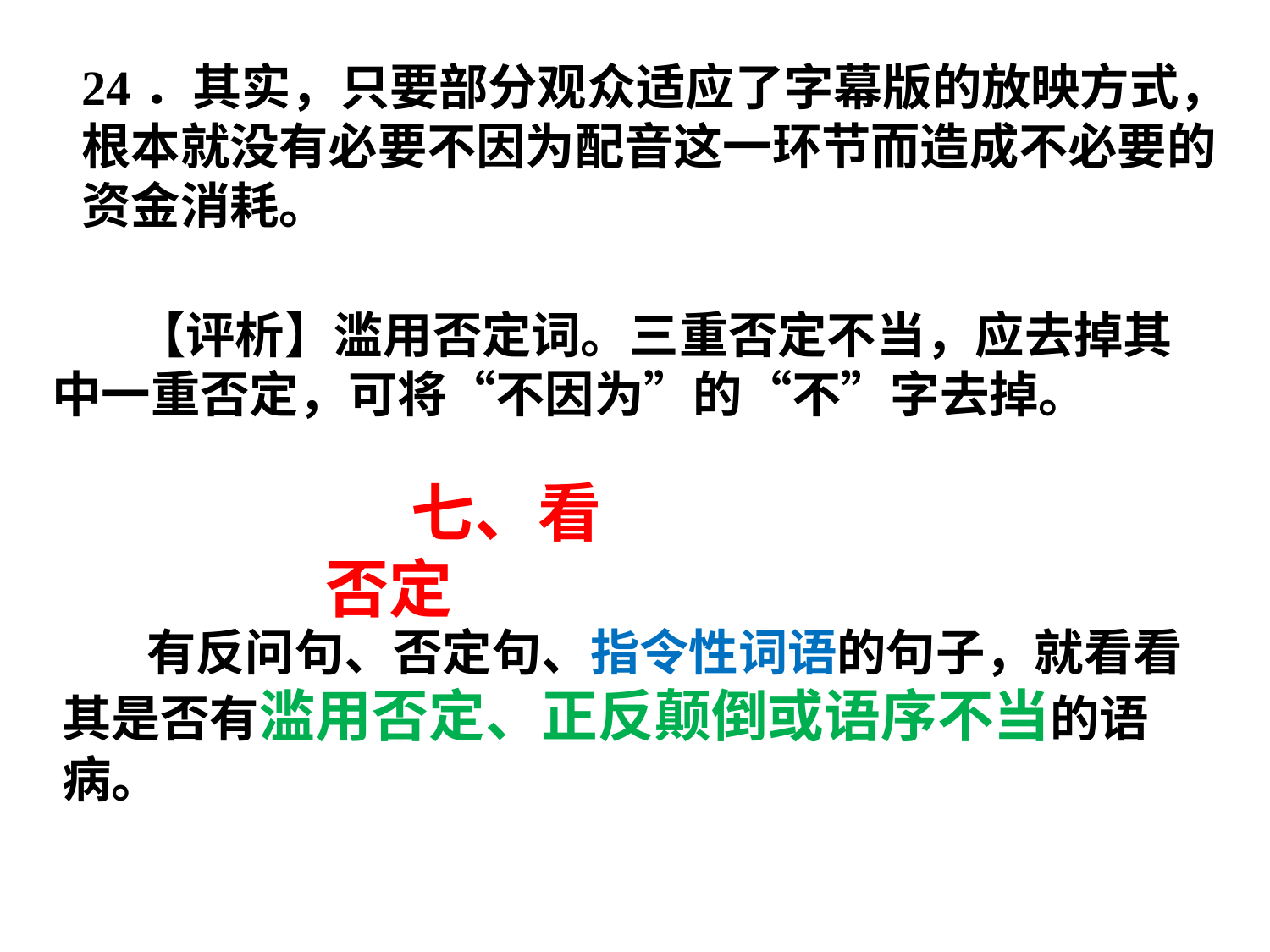

24．其实，只要部分观众适应了字幕版的放映方式，根本就没有必要不因为配音这一环节而造成不必要的资金消耗。
【评析】滥用否定词。三重否定不当，应去掉其中一重否定，可将“不因为”的“不”字去掉。

七、看否定
有反问句、否定句、指令性词语的句子，就看看其是否有滥用否定、正反颠倒或语序不当的语病。